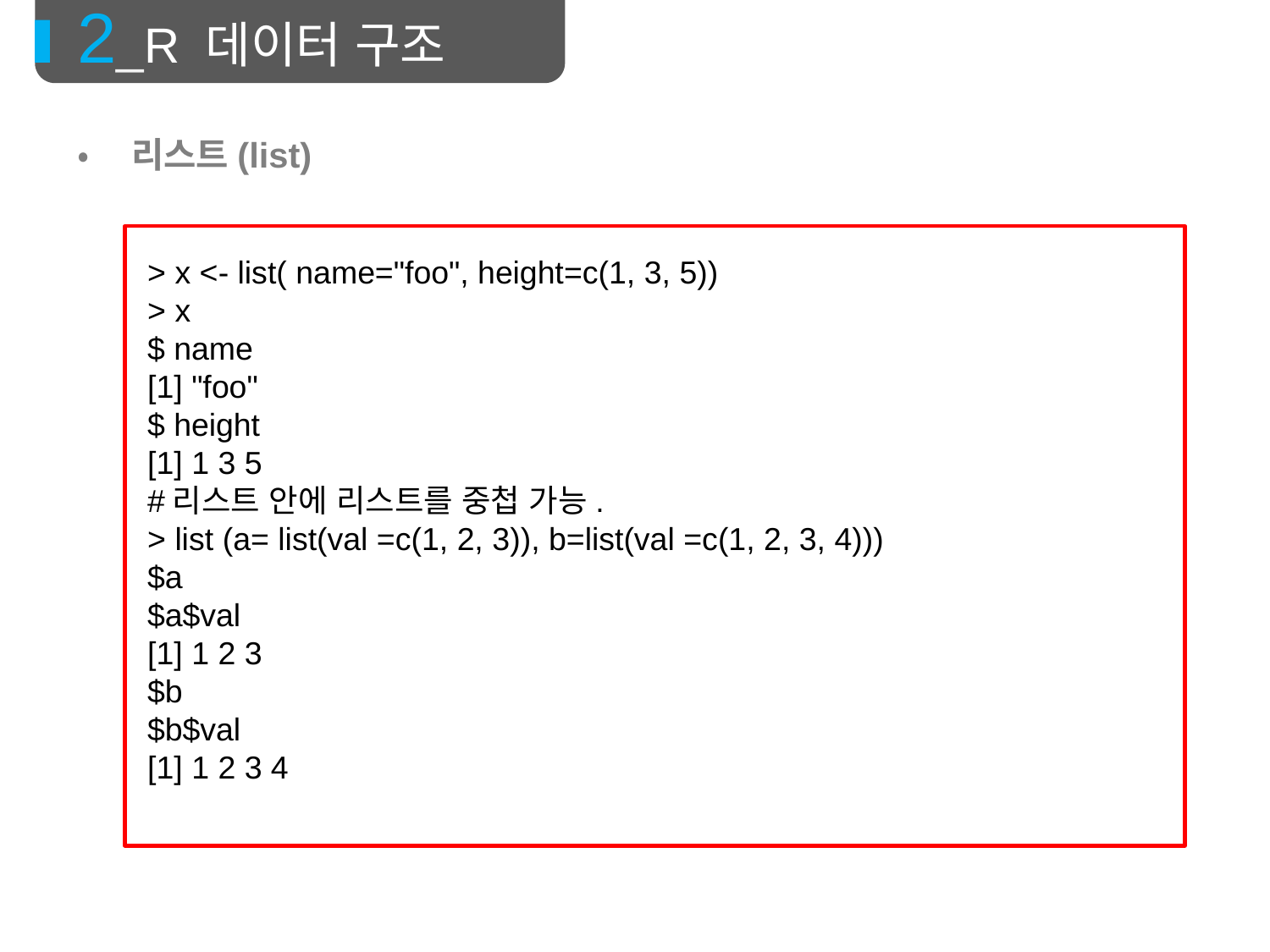

2_R 데이터 구조

• 리스트(list)

> x <- list( name="foo", height=c(1, 3, 5))
> x
$ name
[1] "foo"
$ height
[1] 1 3 5
#리스트 안에 리스트를 중첩 가능.
> list (a= list(val =c(1, 2, 3)), b=list(val =c(1, 2, 3, 4)))
$a
$a$val
[1] 1 2 3
$b
$b$val
[1] 1 2 3 4